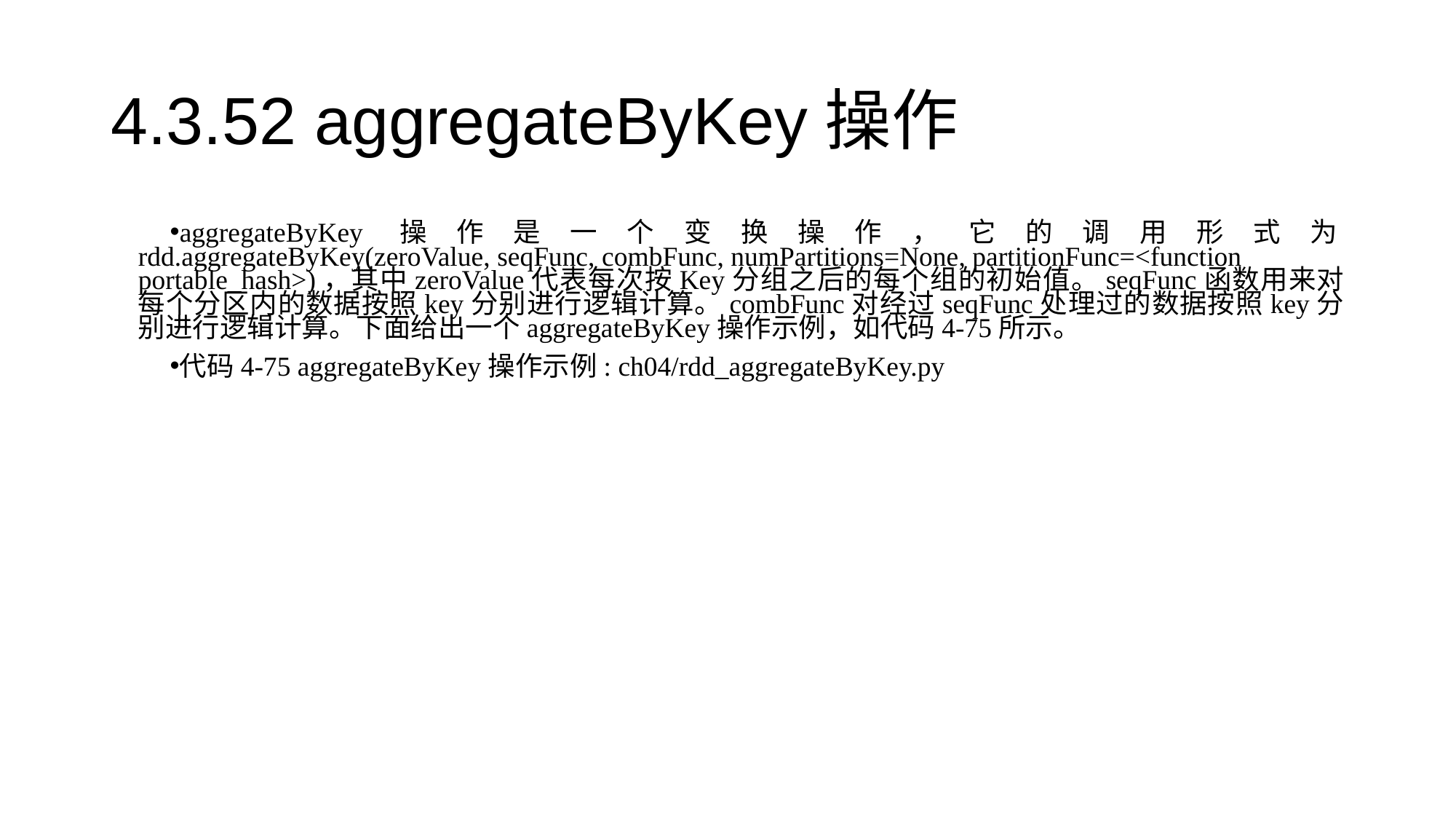

# 4.3.52 aggregateByKey操作
aggregateByKey操作是一个变换操作，它的调用形式为rdd.aggregateByKey(zeroValue, seqFunc, combFunc, numPartitions=None, partitionFunc=<function portable_hash>)，其中zeroValue代表每次按Key分组之后的每个组的初始值。seqFunc函数用来对每个分区内的数据按照key分别进行逻辑计算。combFunc对经过seqFunc处理过的数据按照key分别进行逻辑计算。下面给出一个aggregateByKey操作示例，如代码4-75所示。
代码4-75 aggregateByKey操作示例: ch04/rdd_aggregateByKey.py